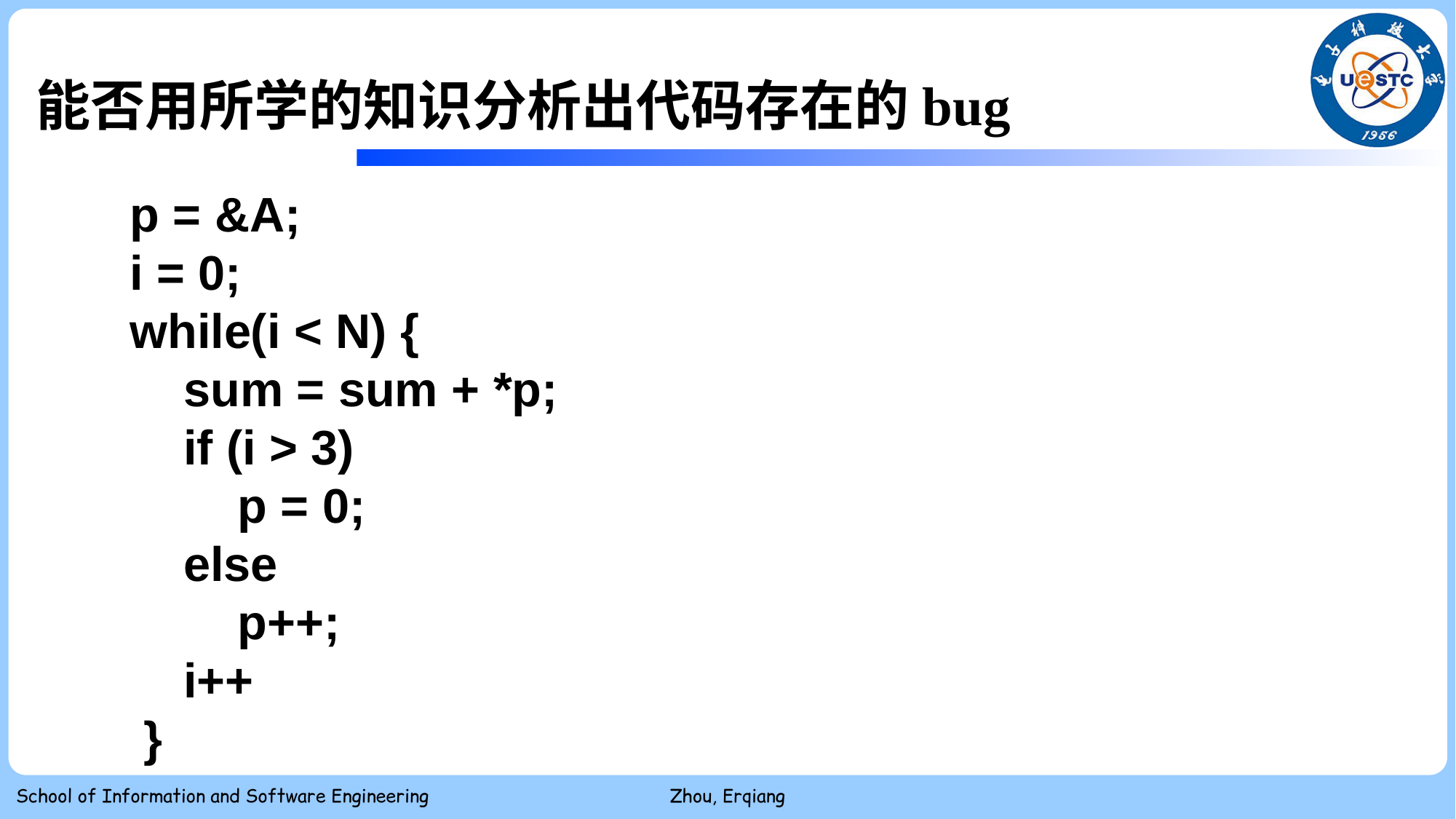

能否用所学的知识分析出代码存在的bug
   p = &A;
   i = 0;
   while(i < N) {
       sum = sum + *p;
       if (i > 3)
           p = 0;
       else
           p++;
       i++
    }
School of Information and Software Engineering
Zhou, Erqiang
62